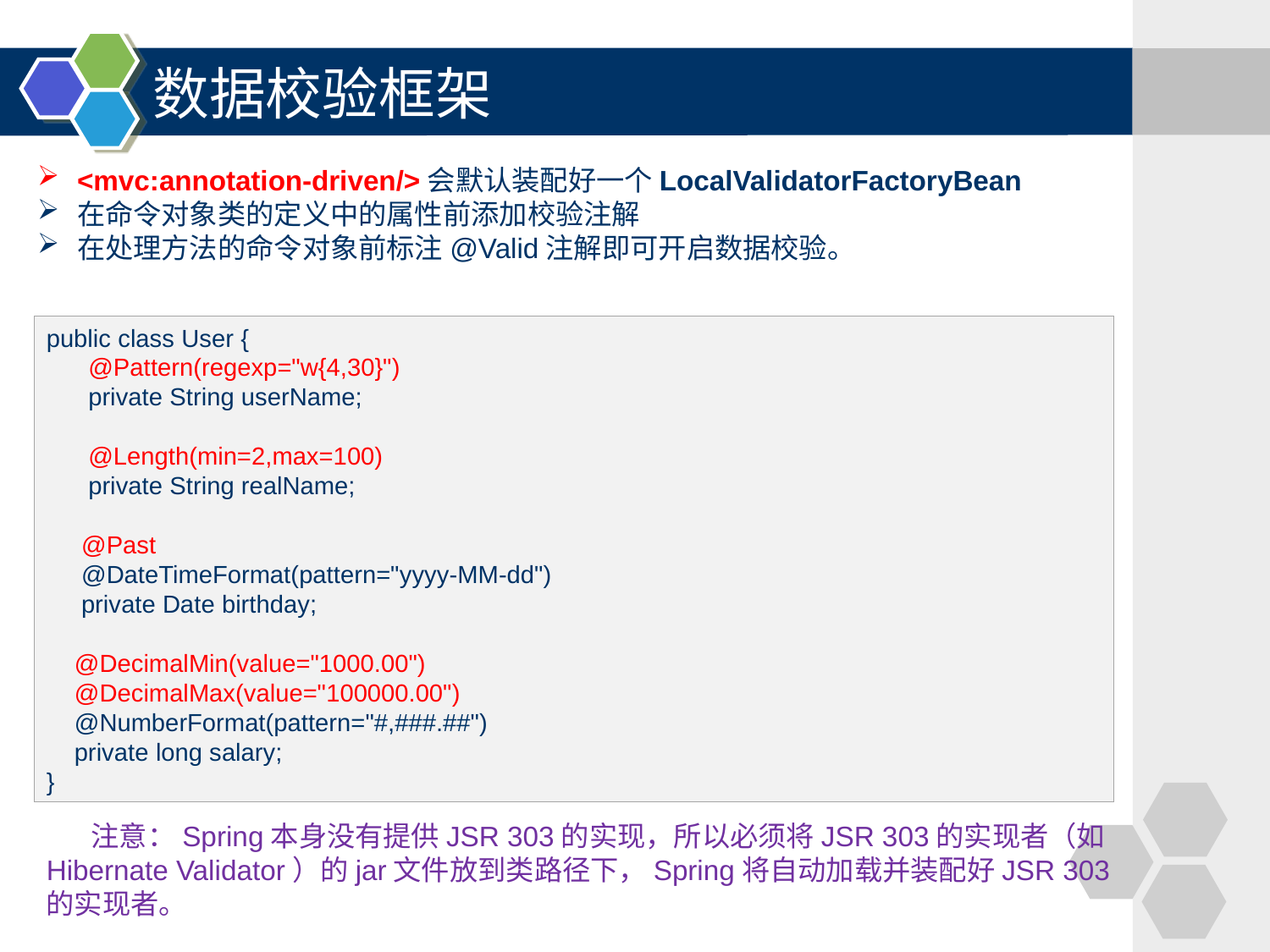

# 数据校验框架
<mvc:annotation-driven/>会默认装配好一个LocalValidatorFactoryBean
在命令对象类的定义中的属性前添加校验注解
在处理方法的命令对象前标注@Valid注解即可开启数据校验。
public class User {
      @Pattern(regexp="w{4,30}")
      private String userName;

      @Length(min=2,max=100)
      private String realName;

     @Past
     @DateTimeFormat(pattern="yyyy-MM-dd")
     private Date birthday;

    @DecimalMin(value="1000.00")
    @DecimalMax(value="100000.00")
    @NumberFormat(pattern="#,###.##")
    private long salary;
}
      注意：Spring本身没有提供JSR 303的实现，所以必须将JSR 303的实现者（如Hibernate Validator）的jar文件放到类路径下，Spring将自动加载并装配好JSR 303的实现者。